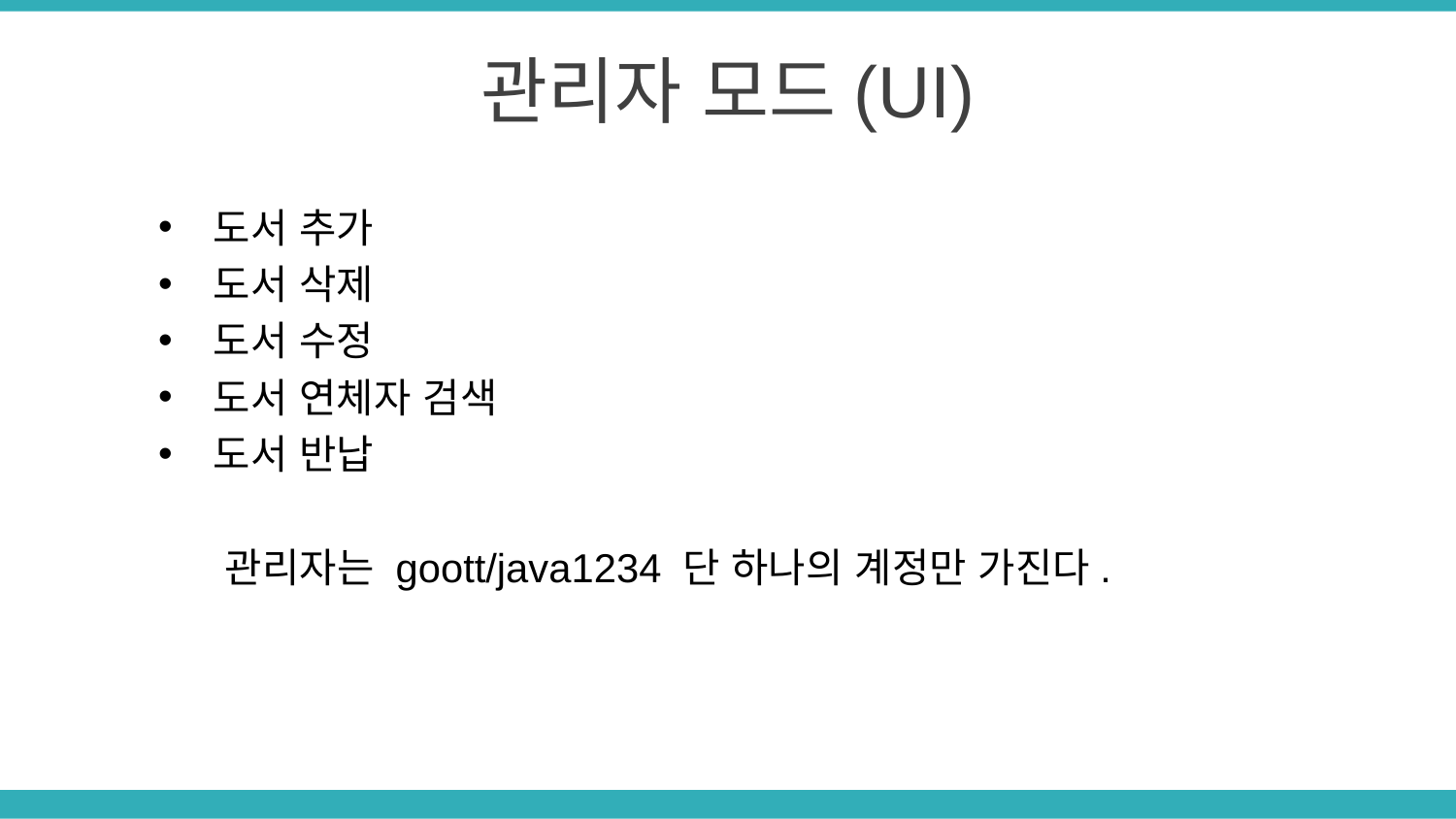

관리자 모드(UI)
도서 추가
도서 삭제
도서 수정
도서 연체자 검색
도서 반납

     관리자는 goott/java1234 단 하나의 계정만 가진다.